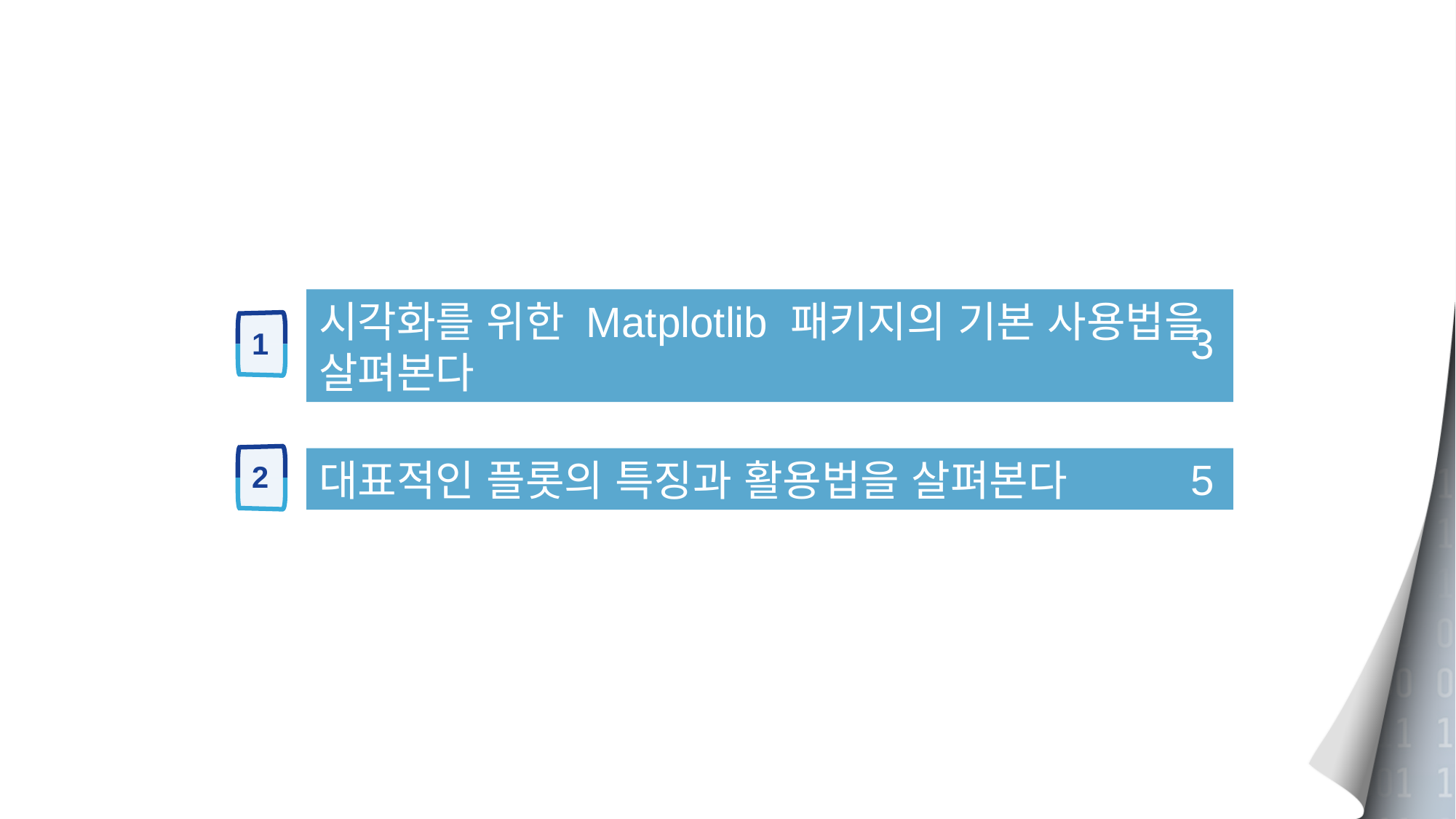

1
3
시각화를 위한 Matplotlib 패키지의 기본 사용법을 살펴본다

2
5
대표적인 플롯의 특징과 활용법을 살펴본다